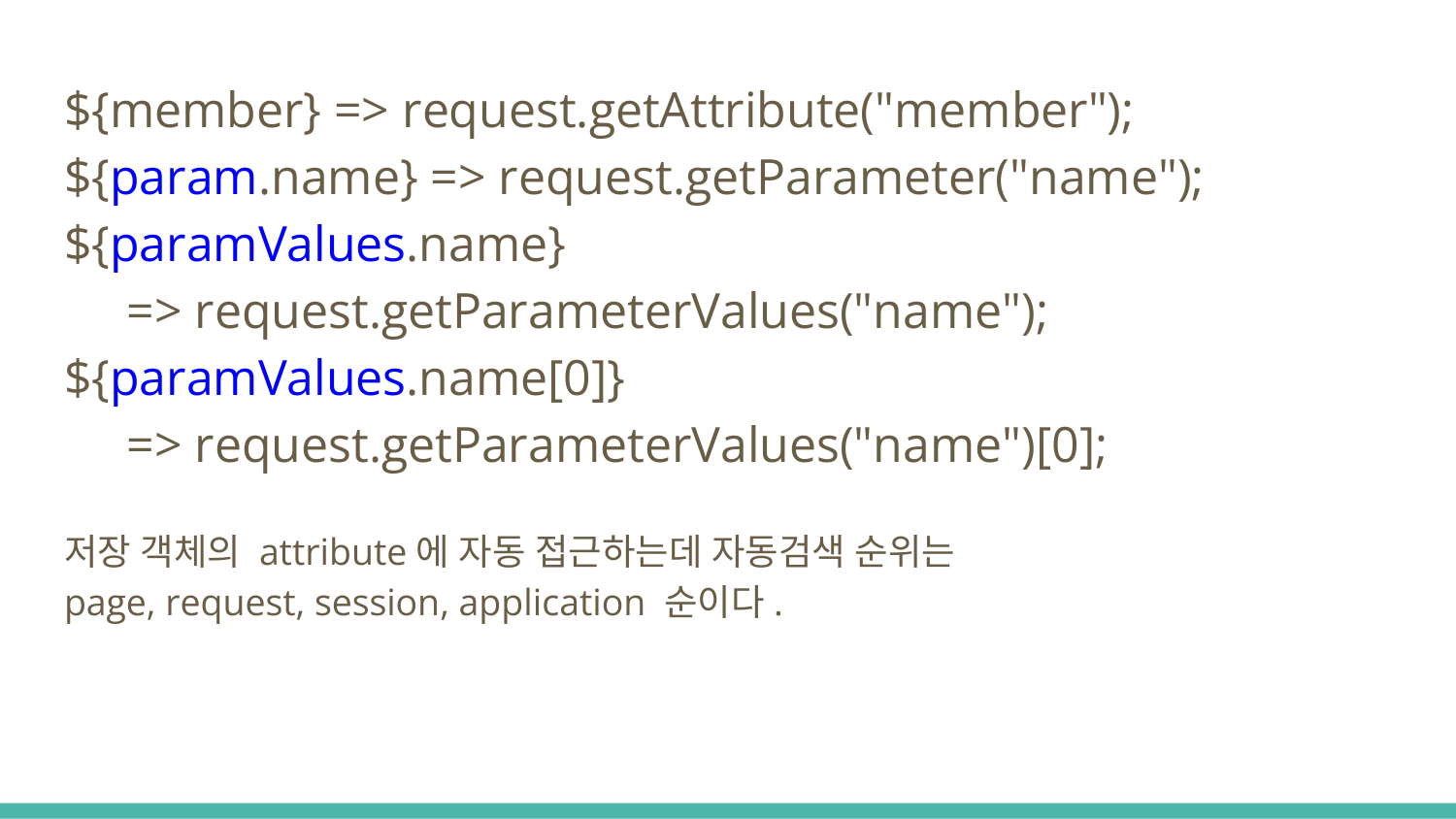

${member} => request.getAttribute("member");
${param.name} => request.getParameter("name");
${paramValues.name}
     => request.getParameterValues("name");
${paramValues.name[0]}
     => request.getParameterValues("name")[0];
저장 객체의 attribute에 자동 접근하는데 자동검색 순위는
page, request, session, application 순이다.